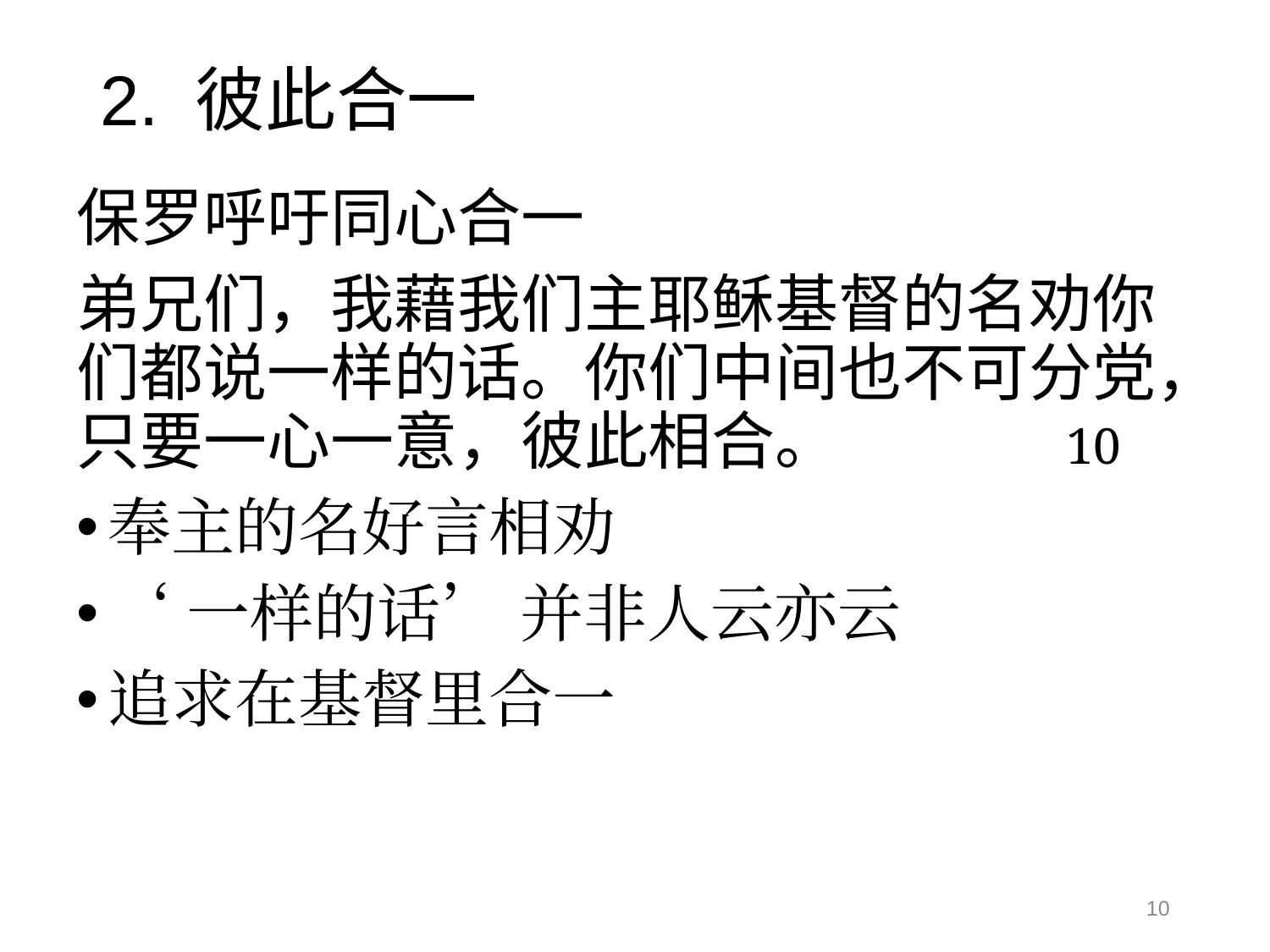

# 2. 彼此合一
保罗呼吁同心合一
弟兄们，我藉我们主耶稣基督的名劝你们都说一样的话。你们中间也不可分党，只要一心一意，彼此相合。               10
奉主的名好言相劝
‘一样的话’ 并非人云亦云
追求在基督里合一
10